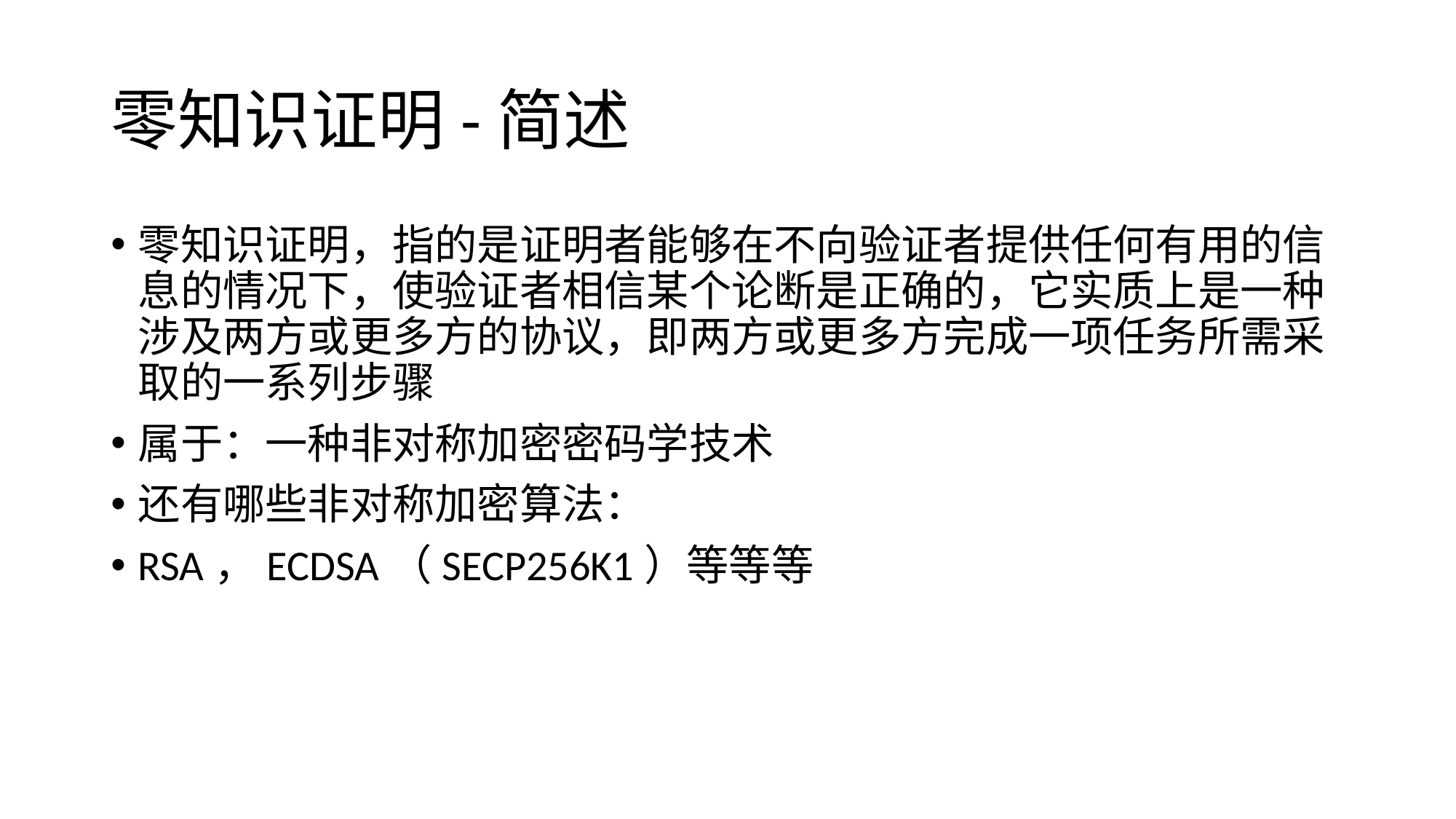

# 零知识证明-简述
零知识证明，指的是证明者能够在不向验证者提供任何有用的信息的情况下，使验证者相信某个论断是正确的，它实质上是一种涉及两方或更多方的协议，即两方或更多方完成一项任务所需采取的一系列步骤
属于：一种非对称加密密码学技术
还有哪些非对称加密算法：
RSA，ECDSA（SECP256K1）等等等